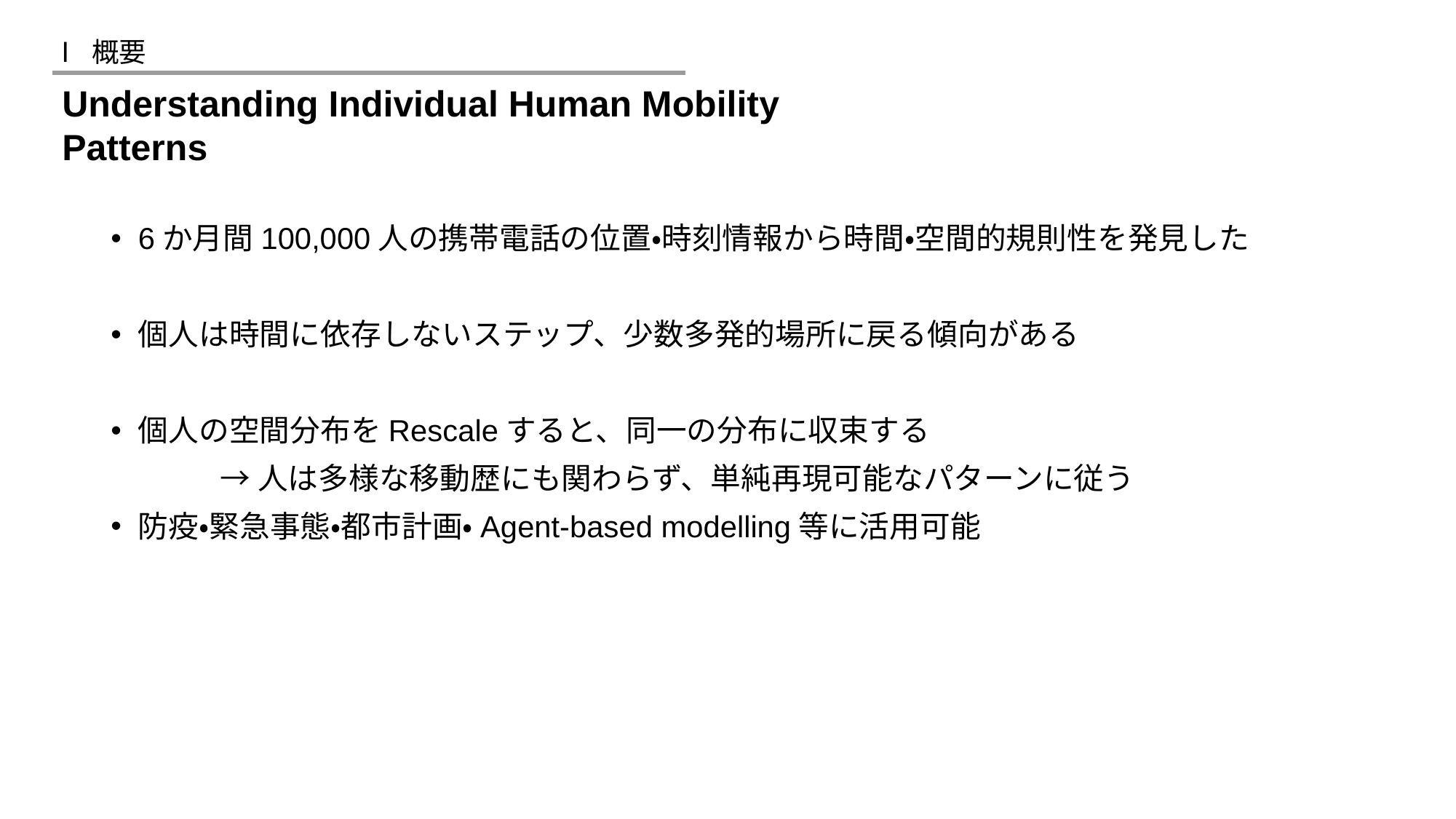

Ⅰ 概要
Understanding Individual Human Mobility Patterns
6か月間100,000人の携帯電話の位置・時刻情報から時間・空間的規則性を発見した

個人は時間に依存しないステップ、少数多発的場所に戻る傾向がある

個人の空間分布をRescaleすると、同一の分布に収束する
	→人は多様な移動歴にも関わらず、単純再現可能なパターンに従う
防疫・緊急事態・都市計画・Agent-based modelling等に活用可能